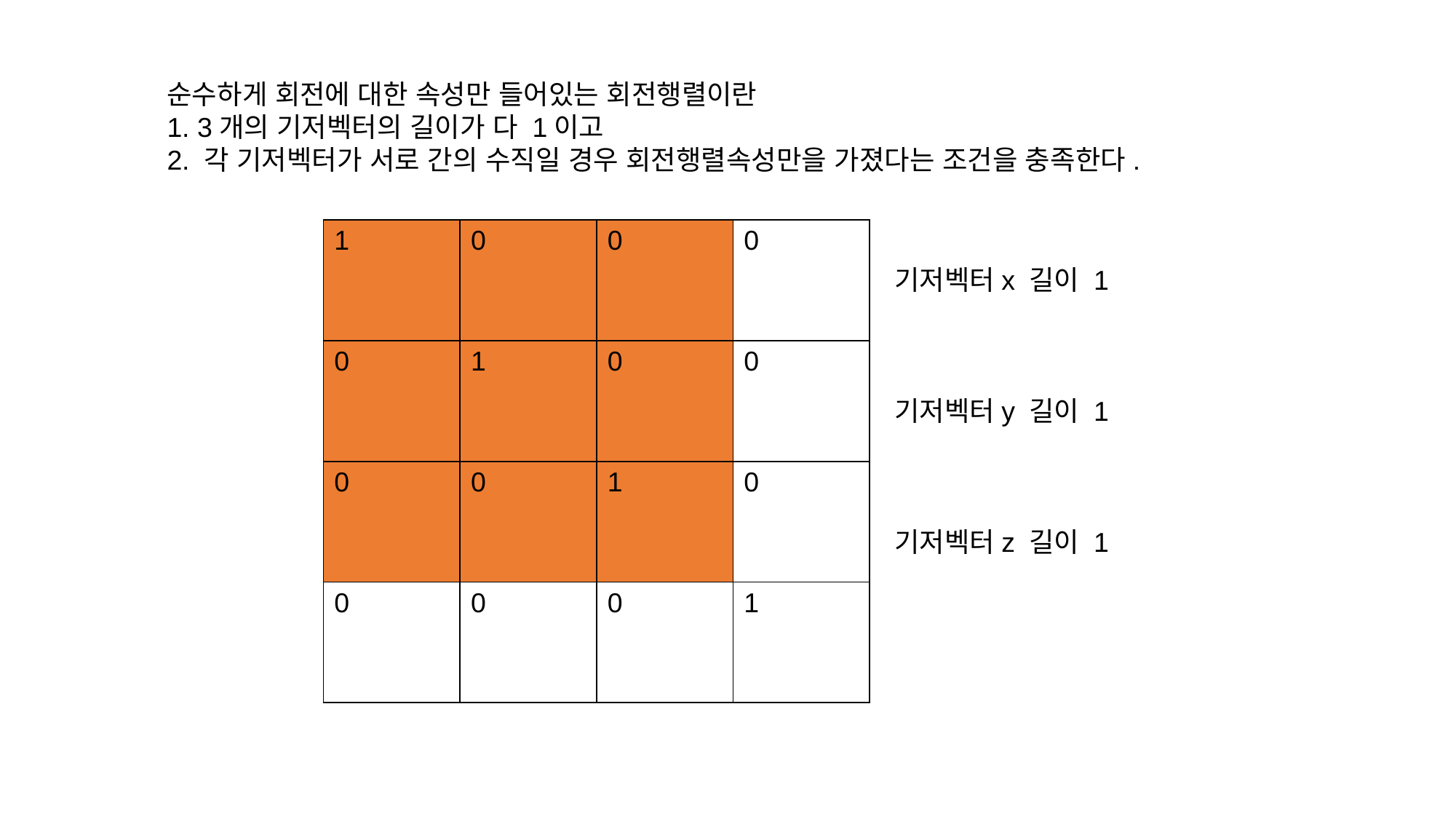

순수하게 회전에 대한 속성만 들어있는 회전행렬이란
1. 3개의 기저벡터의 길이가 다 1이고
2. 각 기저벡터가 서로 간의 수직일 경우 회전행렬속성만을 가졌다는 조건을 충족한다.
| 1 | 0 | 0 | 0 |
| --- | --- | --- | --- |
| 0 | 1 | 0 | 0 |
| 0 | 0 | 1 | 0 |
| 0 | 0 | 0 | 1 |
기저벡터x 길이 1

기저벡터y 길이 1

기저벡터z 길이 1